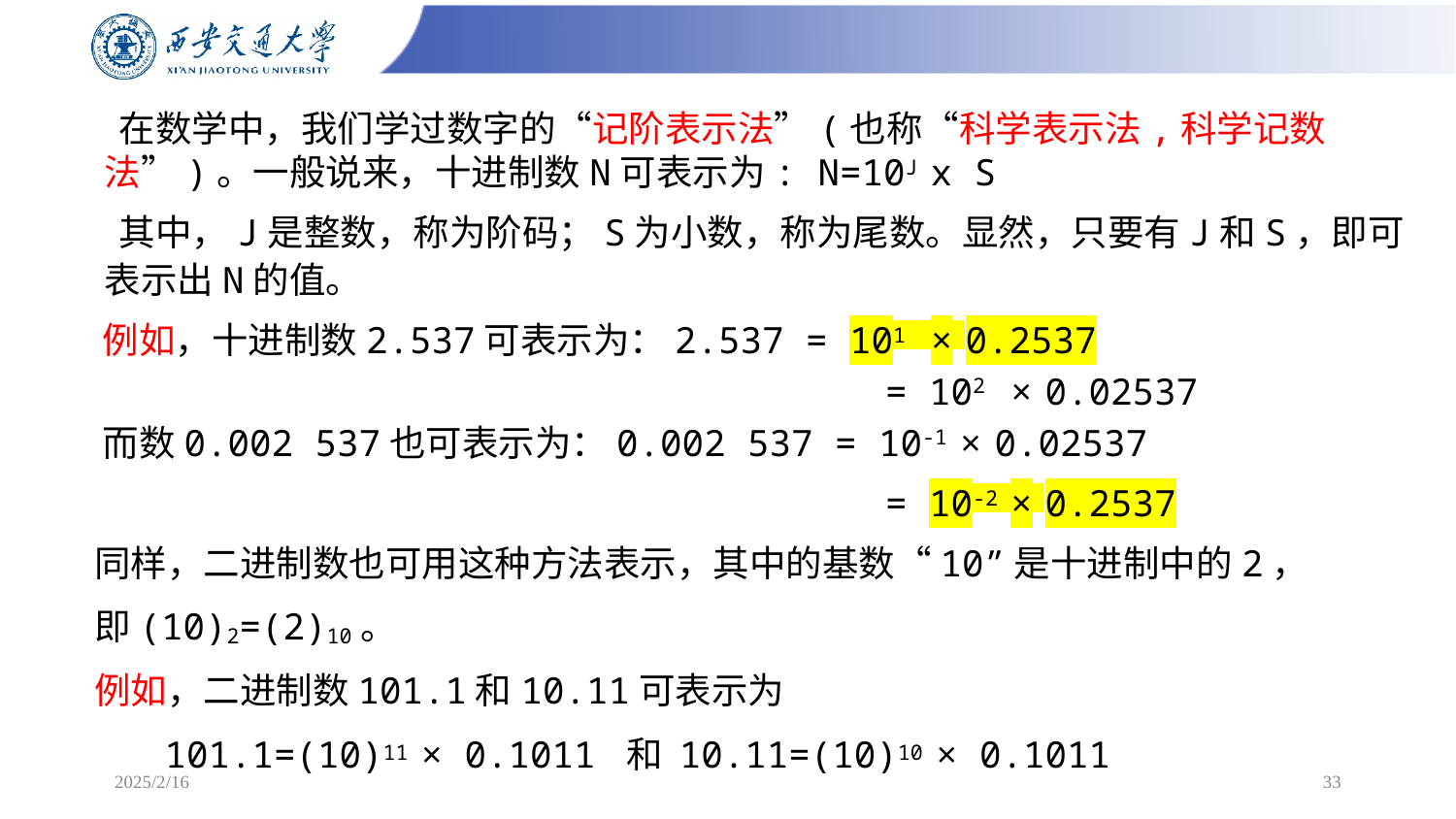

在数学中，我们学过数字的“记阶表示法”(也称“科学表示法,科学记数法”)。一般说来，十进制数N可表示为: N=10J x S
    其中，J是整数，称为阶码；S为小数，称为尾数。显然，只要有J和S，即可表示出N的值。
  例如，十进制数2.537可表示为：2.537 = 101  × 0.2537
                                     = 102  × 0.02537
  而数0.002 537也可表示为：0.002 537 = 10-1 × 0.02537
                                     = 10-2 × 0.2537
 同样，二进制数也可用这种方法表示，其中的基数“10”是十进制中的2，
 即(10)2=(2)10。
 例如，二进制数101.1和10.11可表示为
    101.1=(10)11 × 0.1011 和 10.11=(10)10 × 0.1011
2025/2/16
33